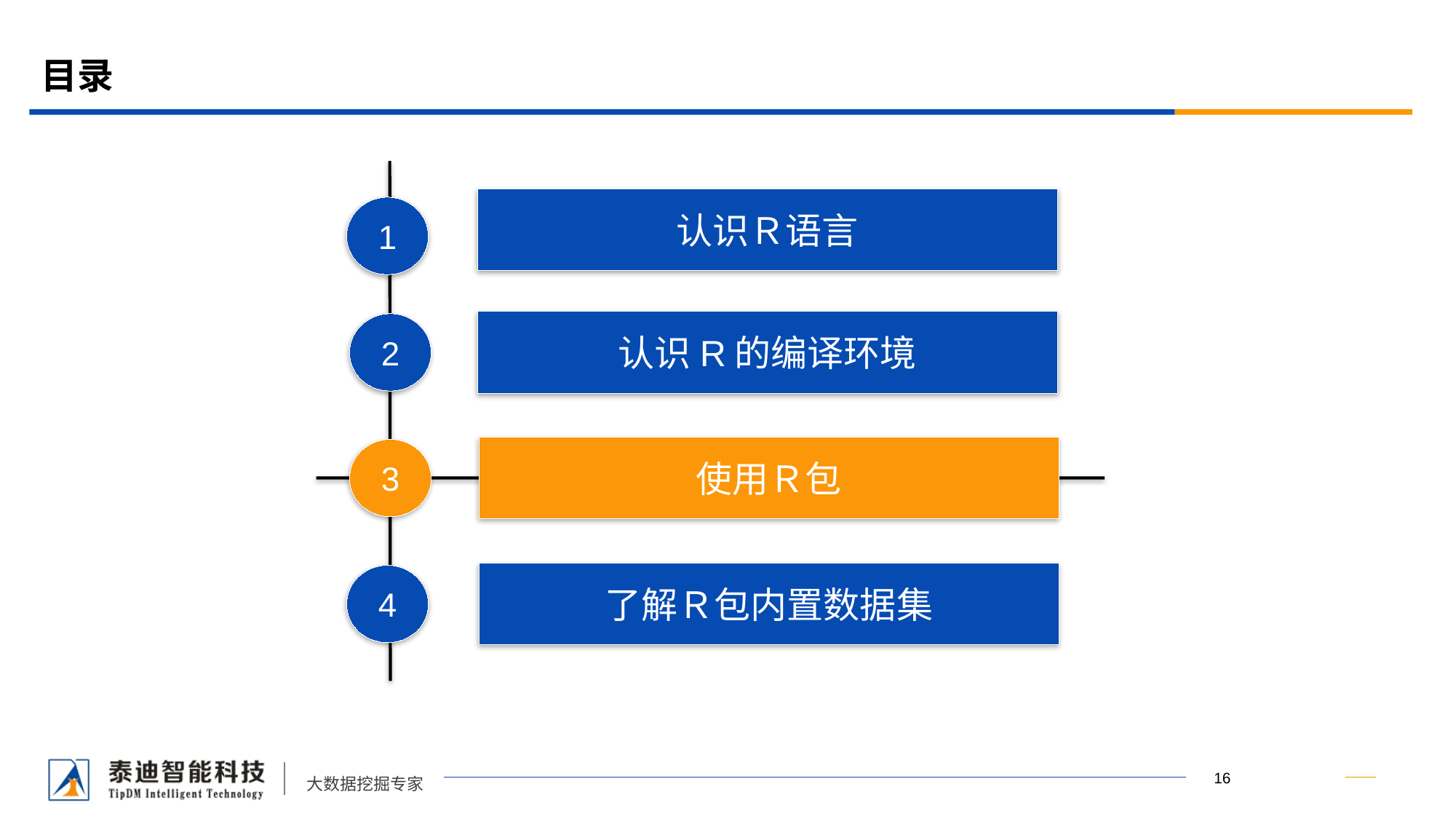

# 目录
认识Ｒ语言
1
认识R的编译环境
2
使用Ｒ包
3

了解Ｒ包内置数据集
4